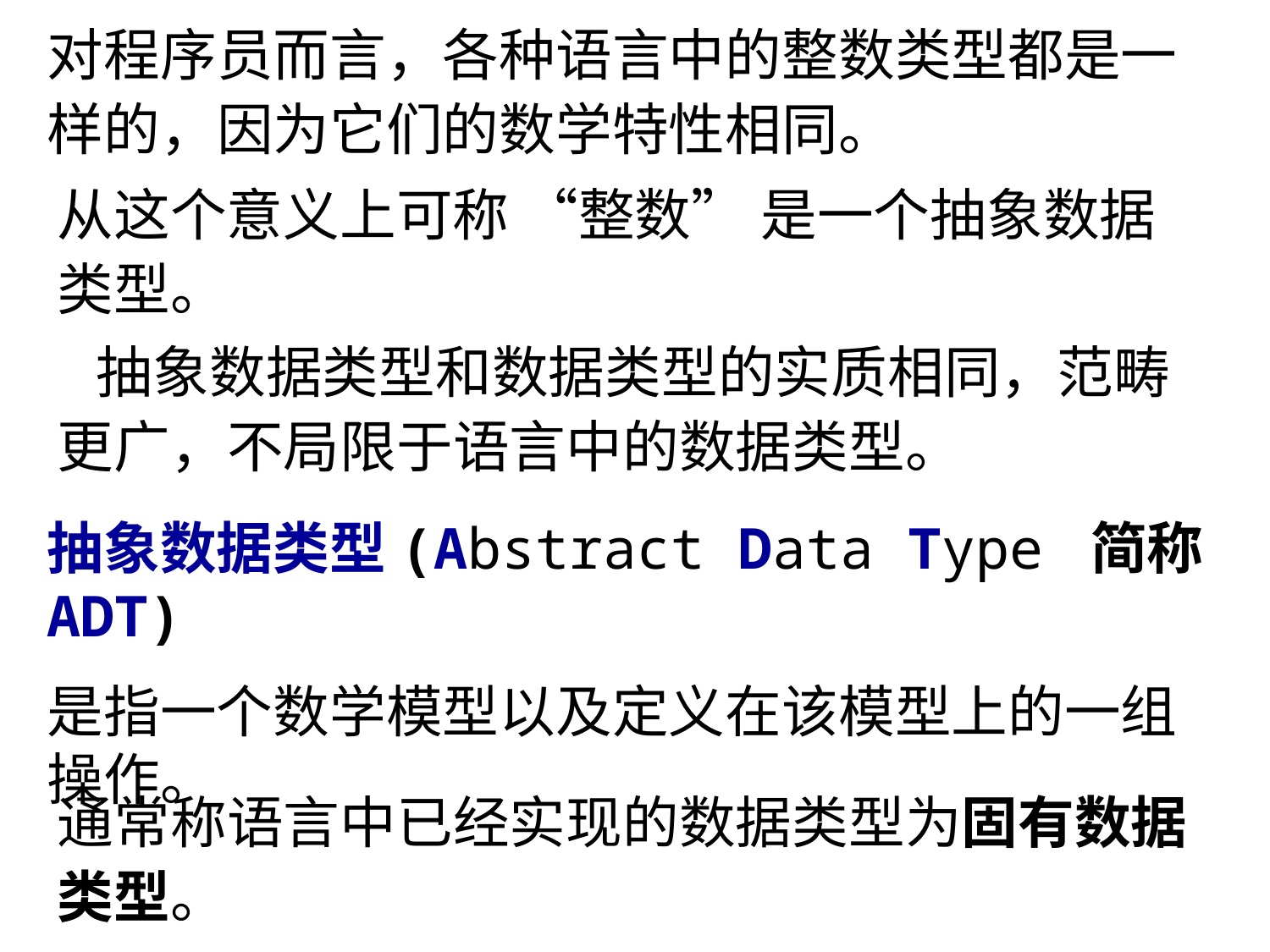

对程序员而言，各种语言中的整数类型都是一样的，因为它们的数学特性相同。
从这个意义上可称 “整数” 是一个抽象数据类型。
  抽象数据类型和数据类型的实质相同，范畴更广，不局限于语言中的数据类型。
抽象数据类型(Abstract Data Type 简称ADT)
是指一个数学模型以及定义在该模型上的一组操作。
通常称语言中已经实现的数据类型为固有数据类型。